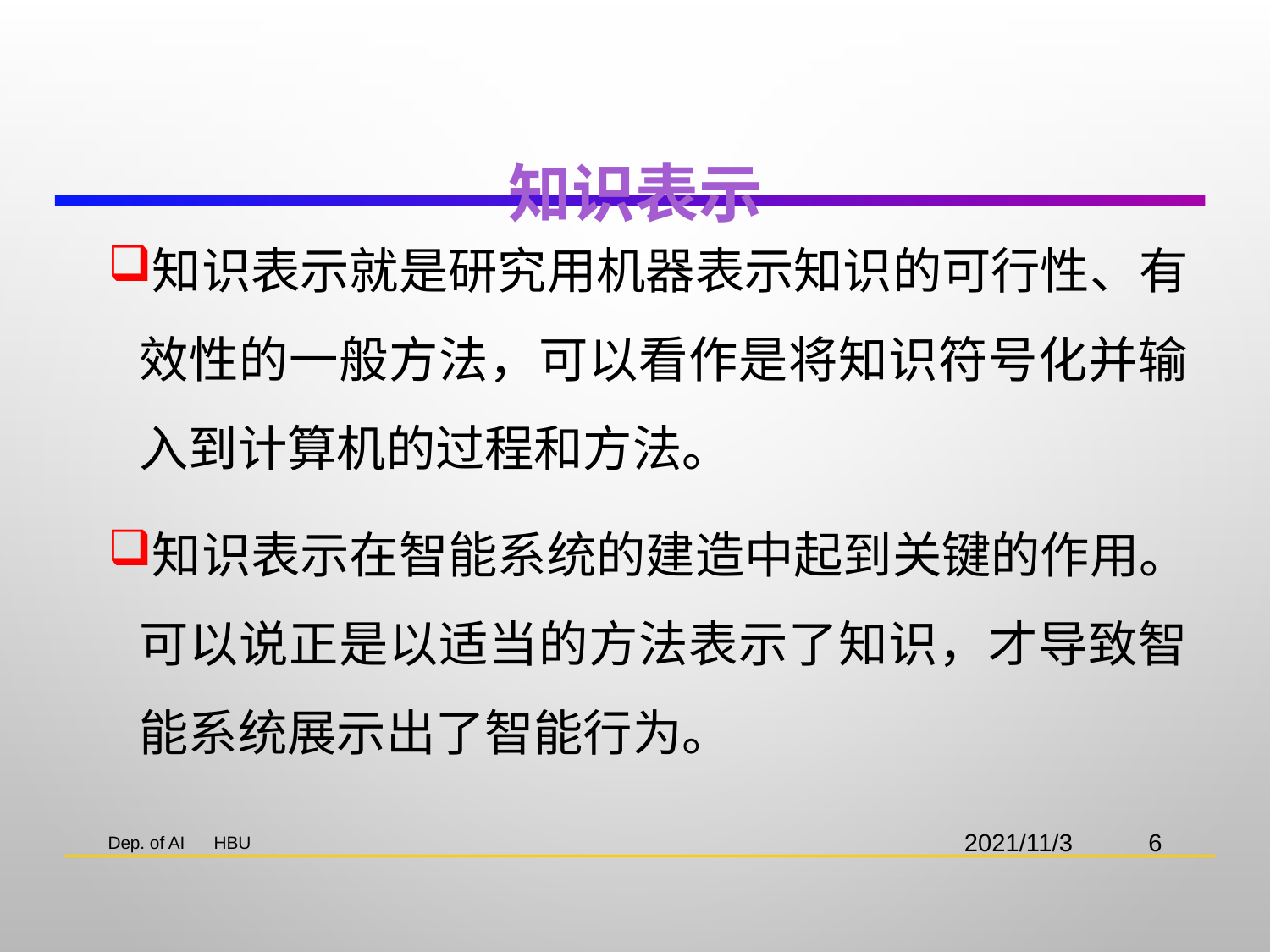

# 知识表示
知识表示就是研究用机器表示知识的可行性、有效性的一般方法，可以看作是将知识符号化并输入到计算机的过程和方法。
知识表示在智能系统的建造中起到关键的作用。可以说正是以适当的方法表示了知识，才导致智能系统展示出了智能行为。
Dep. of AI      HBU
2021/11/3
6